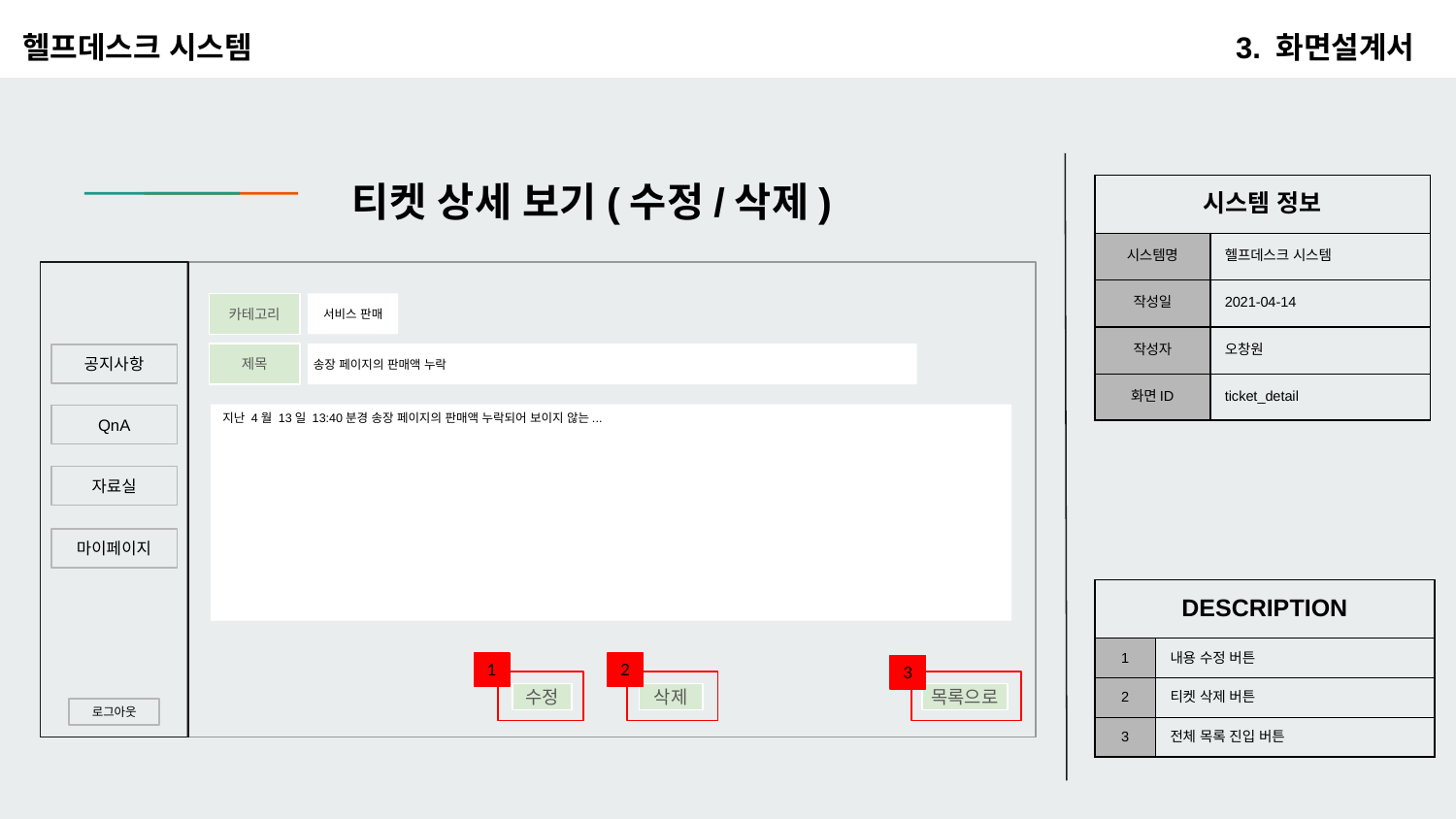

헬프데스크 시스템
3. 화면설계서
# 티켓 상세 보기(수정/삭제)
| 시스템 정보 |  |
| --- | --- |
| 시스템명 | 헬프데스크 시스템 |
| 작성일 | 2021-04-14 |
| 작성자 | 오창원 |
| 화면ID | ticket\_detail |

카테고리
서비스 판매
제목
송장 페이지의 판매액 누락
공지사항
 지난 4월 13일 13:40분경 송장 페이지의 판매액 누락되어 보이지 않는...
QnA
자료실
마이페이지
| DESCRIPTION |  |
| --- | --- |
| 1 | 내용 수정 버튼 |
| 2 | 티켓 삭제 버튼 |
| 3 | 전체 목록 진입 버튼 |
1
2
3

수정
삭제
목록으로
로그아웃